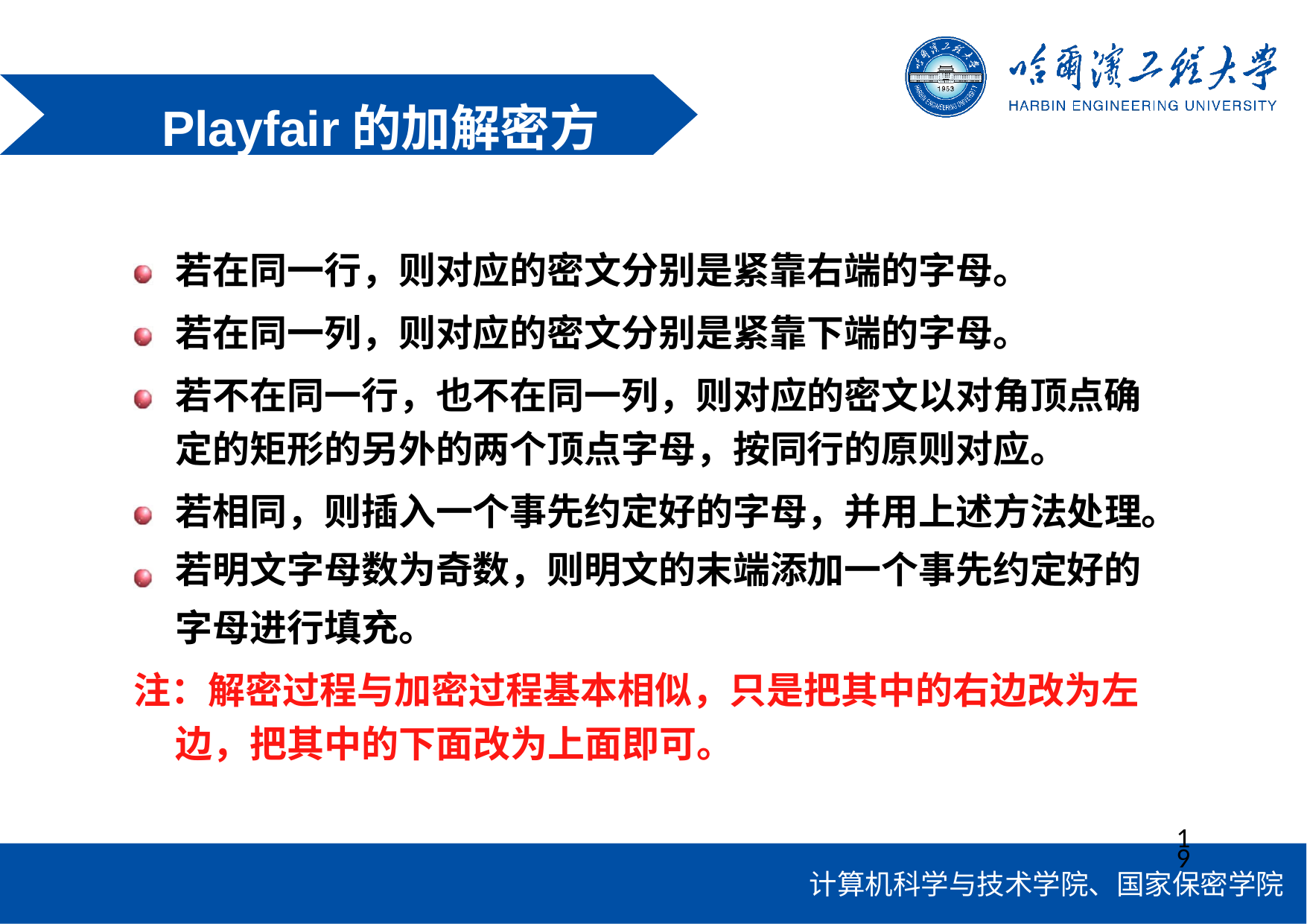

# Playfair的加解密方法
若在同一行，则对应的密文分别是紧靠右端的字母。 若在同一列，则对应的密文分别是紧靠下端的字母。
若不在同一行，也不在同一列，则对应的密文以对角顶点确 定的矩形的另外的两个顶点字母，按同行的原则对应。
若相同，则插入一个事先约定好的字母，并用上述方法处理。 若明文字母数为奇数，则明文的末端添加一个事先约定好的 字母进行填充。
注：解密过程与加密过程基本相似，只是把其中的右边改为左 边，把其中的下面改为上面即可。

19